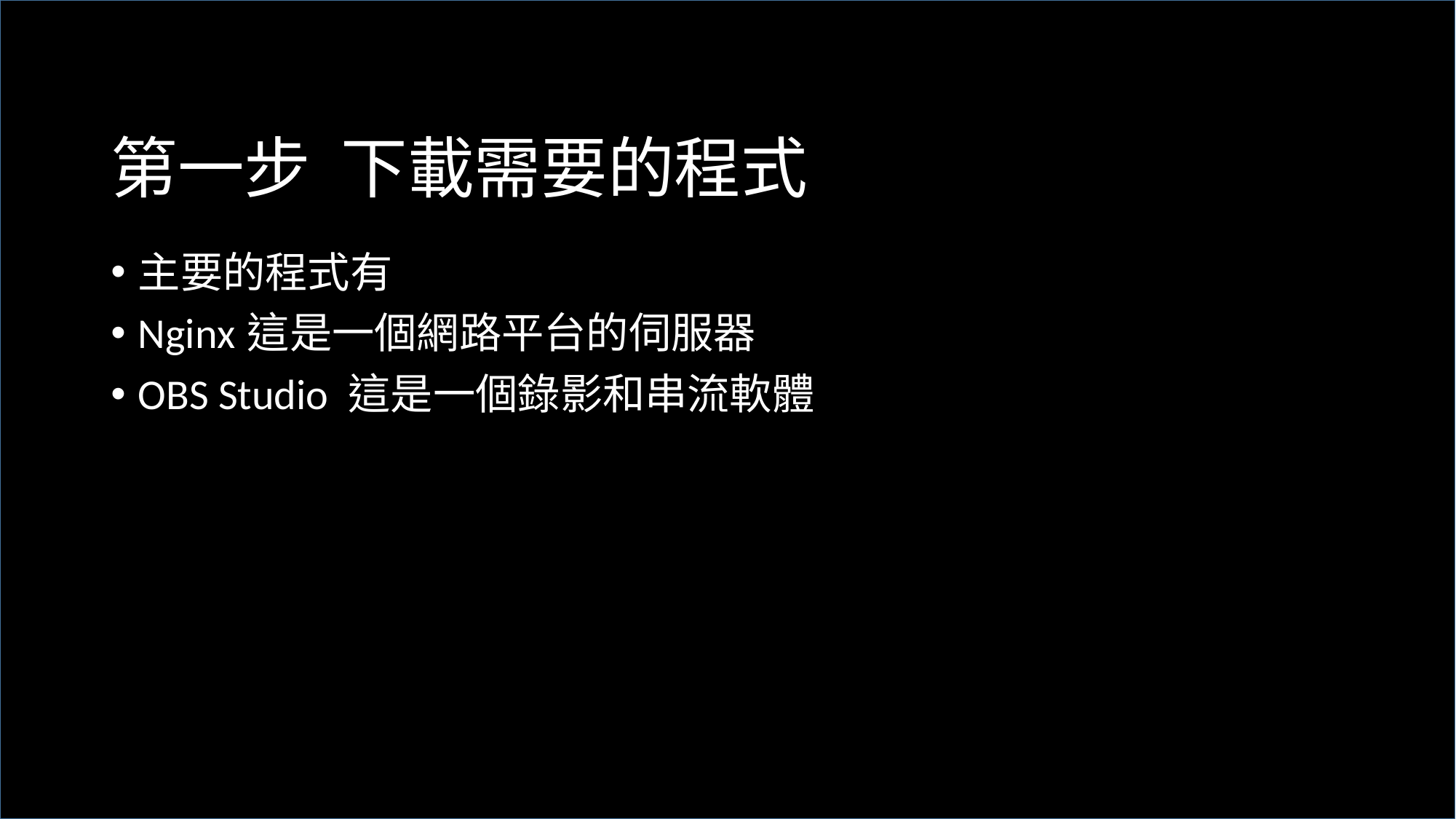

# 第一步  下載需要的程式
主要的程式有
Nginx	這是一個網路平台的伺服器
OBS Studio 這是一個錄影和串流軟體